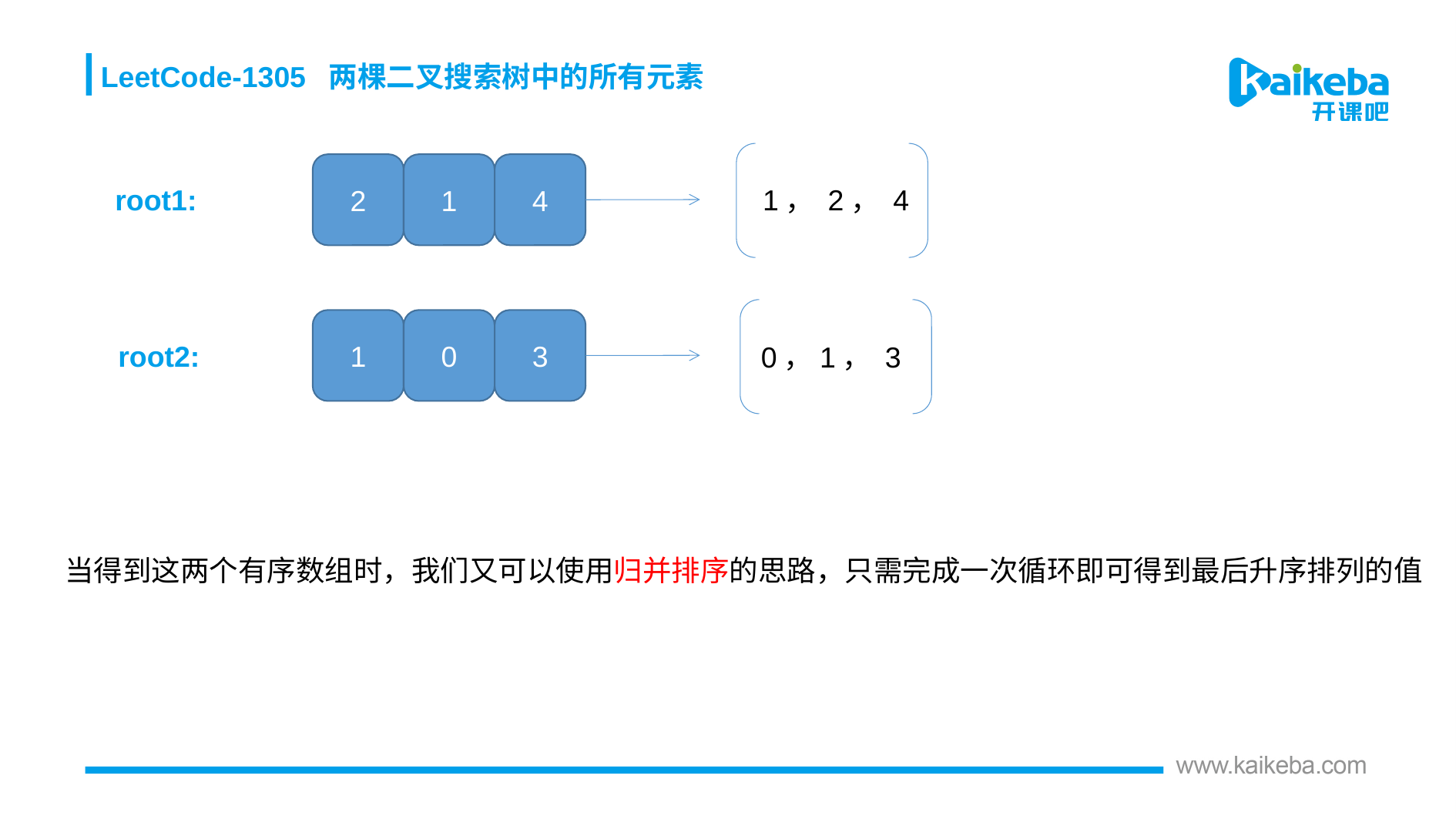

LeetCode-1305  两棵⼆叉搜索树中的所有元素

2
1
4
1， 2， 4
root1:

1
0
3
root2:
0，1， 3
当得到这两个有序数组时，我们又可以使用归并排序的思路，只需完成一次循环即可得到最后升序排列的值